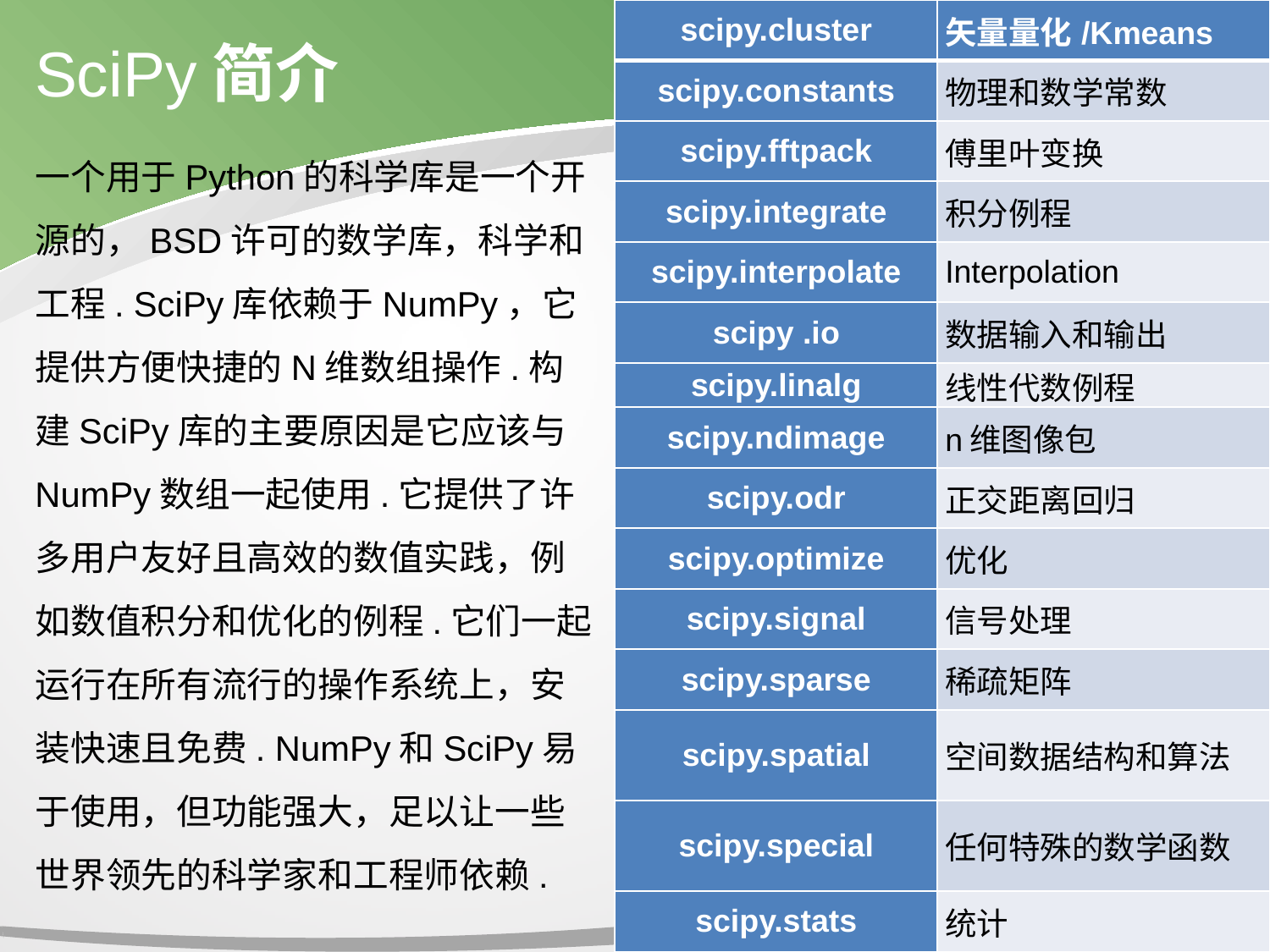

| scipy.cluster | 矢量量化/Kmeans |
| --- | --- |
| scipy.constants | 物理和数学常数 |
| scipy.fftpack | 傅里叶变换 |
| scipy.integrate | 积分例程 |
| scipy.interpolate | Interpolation |
| scipy .io | 数据输入和输出 |
| scipy.linalg | 线性代数例程 |
| scipy.ndimage | n维图像包 |
| scipy.odr | 正交距离回归 |
| scipy.optimize | 优化 |
| scipy.signal | 信号处理 |
| scipy.sparse | 稀疏矩阵 |
| scipy.spatial | 空间数据结构和算法 |
| scipy.special | 任何特殊的数学函数 |
| scipy.stats | 统计 |
# SciPy简介
一个用于Python的科学库是一个开源的，BSD许可的数学库，科学和工程. SciPy库依赖于NumPy，它提供方便快捷的N维数组操作.构建SciPy库的主要原因是它应该与NumPy数组一起使用.它提供了许多用户友好且高效的数值实践，例如数值积分和优化的例程.它们一起运行在所有流行的操作系统上，安装快速且免费. NumPy和SciPy易于使用，但功能强大，足以让一些世界领先的科学家和工程师依赖.
2